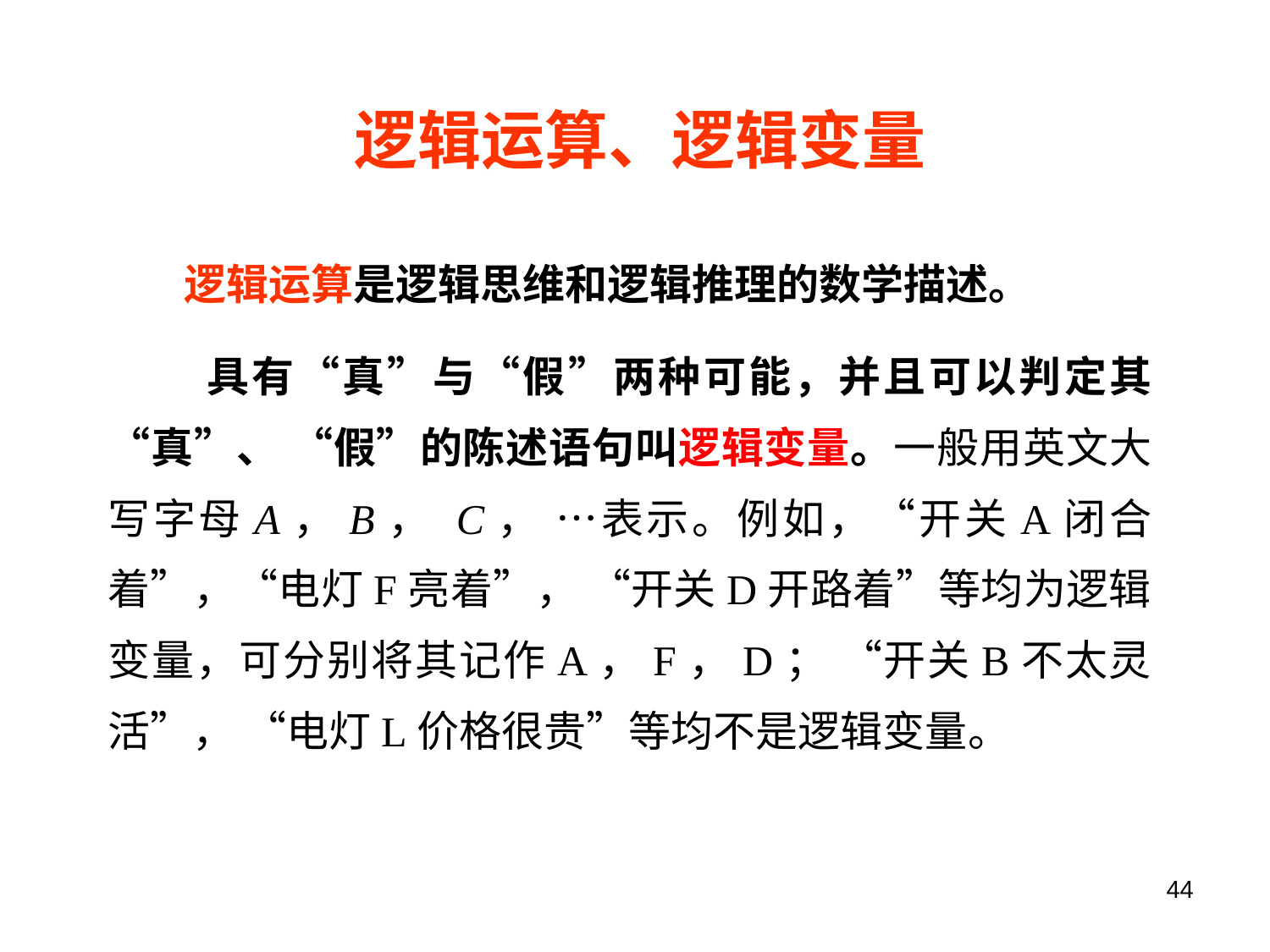

逻辑运算、逻辑变量
       逻辑运算是逻辑思维和逻辑推理的数学描述。
       具有“真”与“假”两种可能，并且可以判定其“真”、 “假”的陈述语句叫逻辑变量。一般用英文大写字母A，B， C， …表示。例如，“开关A闭合着”，“电灯F亮着”， “开关D开路着”等均为逻辑变量，可分别将其记作A，F，D； “开关B不太灵活”， “电灯L价格很贵”等均不是逻辑变量。
44